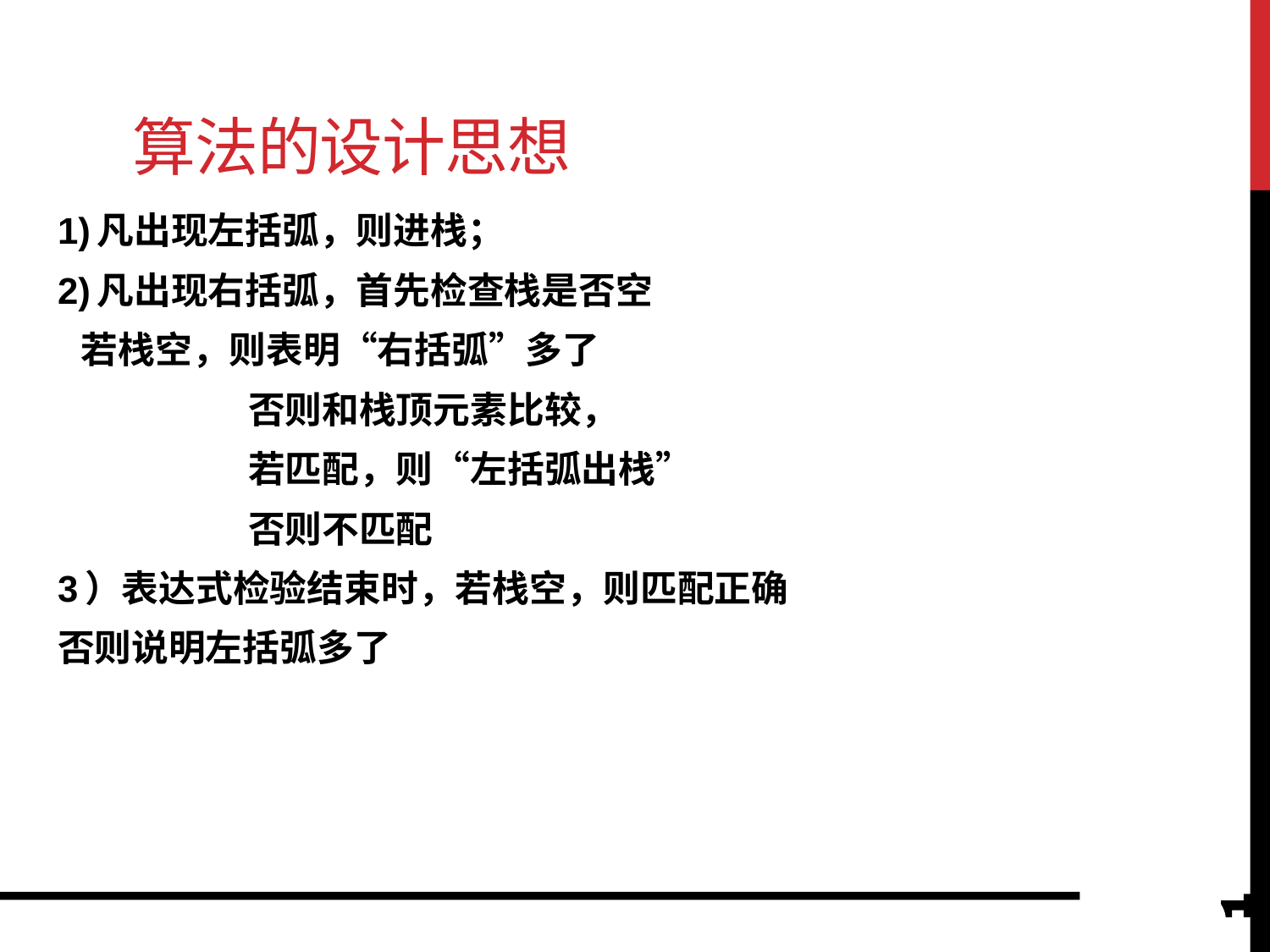

# 算法的设计思想
1)凡出现左括弧，则进栈；
2)凡出现右括弧，首先检查栈是否空
  若栈空，则表明“右括弧”多了
  		否则和栈顶元素比较，
    		若匹配，则“左括弧出栈”
    		否则不匹配
3）表达式检验结束时，若栈空，则匹配正确
否则说明左括弧多了
1